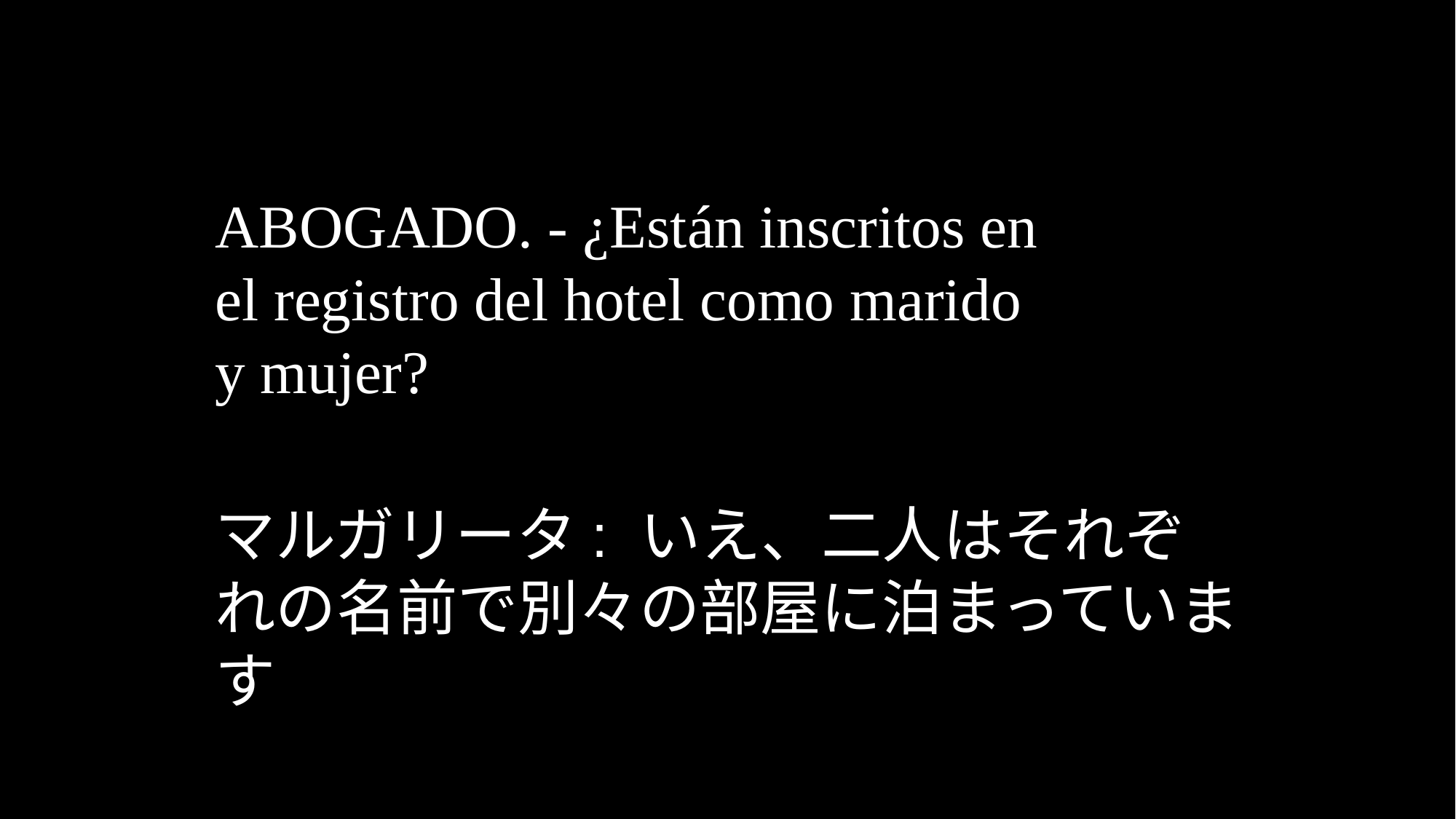

ABOGADO. - ¿Están inscritos en el registro del hotel como marido y mujer?

マルガリータ: いえ、二人はそれぞれの名前で別々の部屋に泊まっています